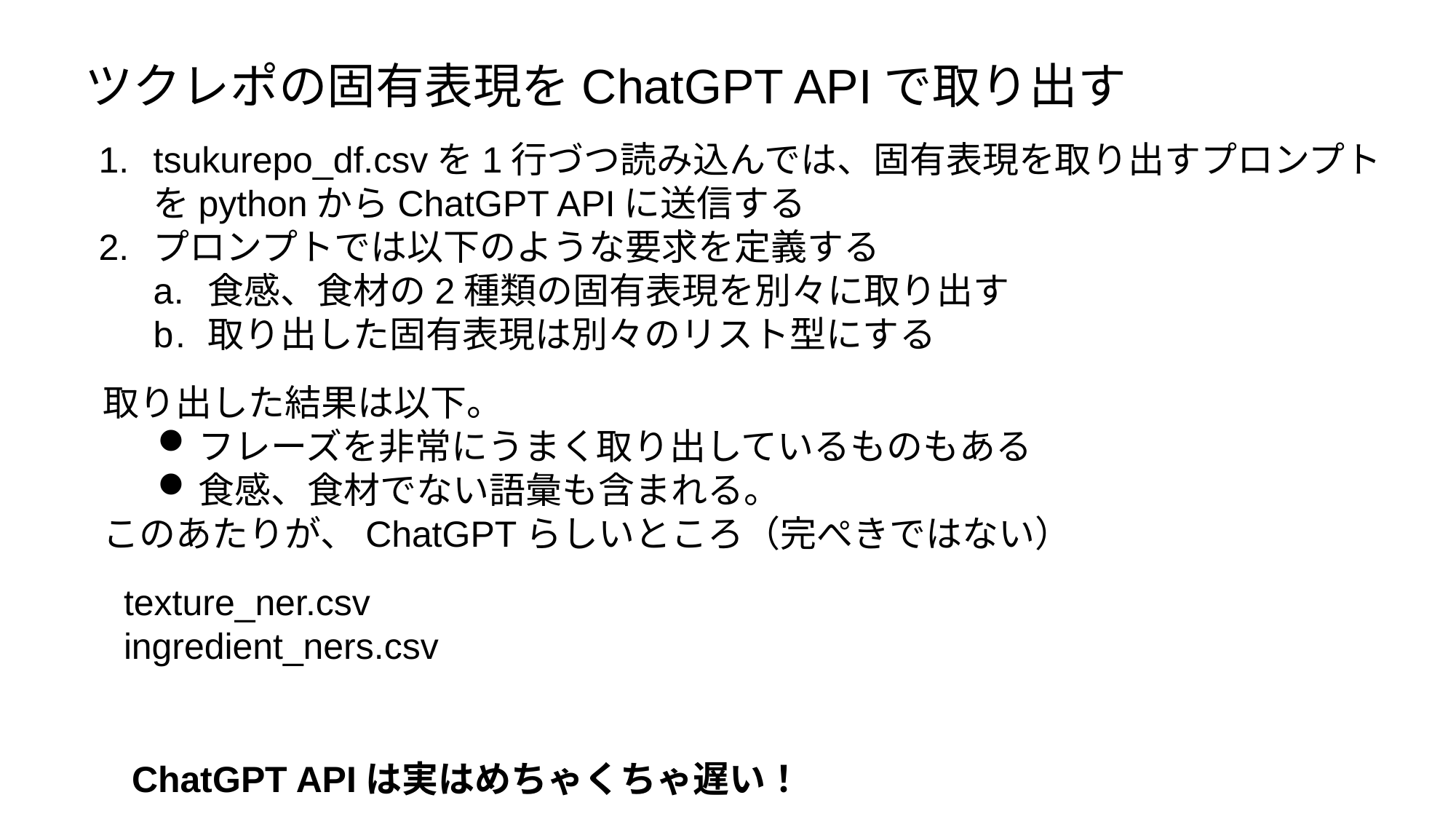

ツクレポの固有表現をChatGPT APIで取り出す
tsukurepo_df.csvを1行づつ読み込んでは、固有表現を取り出すプロンプトをpythonからChatGPT APIに送信する
プロンプトでは以下のような要求を定義する
食感、食材の2種類の固有表現を別々に取り出す
取り出した固有表現は別々のリスト型にする
取り出した結果は以下。
フレーズを非常にうまく取り出しているものもある
食感、食材でない語彙も含まれる。
このあたりが、ChatGPTらしいところ（完ぺきではない）
texture_ner.csv
ingredient_ners.csv

ChatGPT APIは実はめちゃくちゃ遅い！